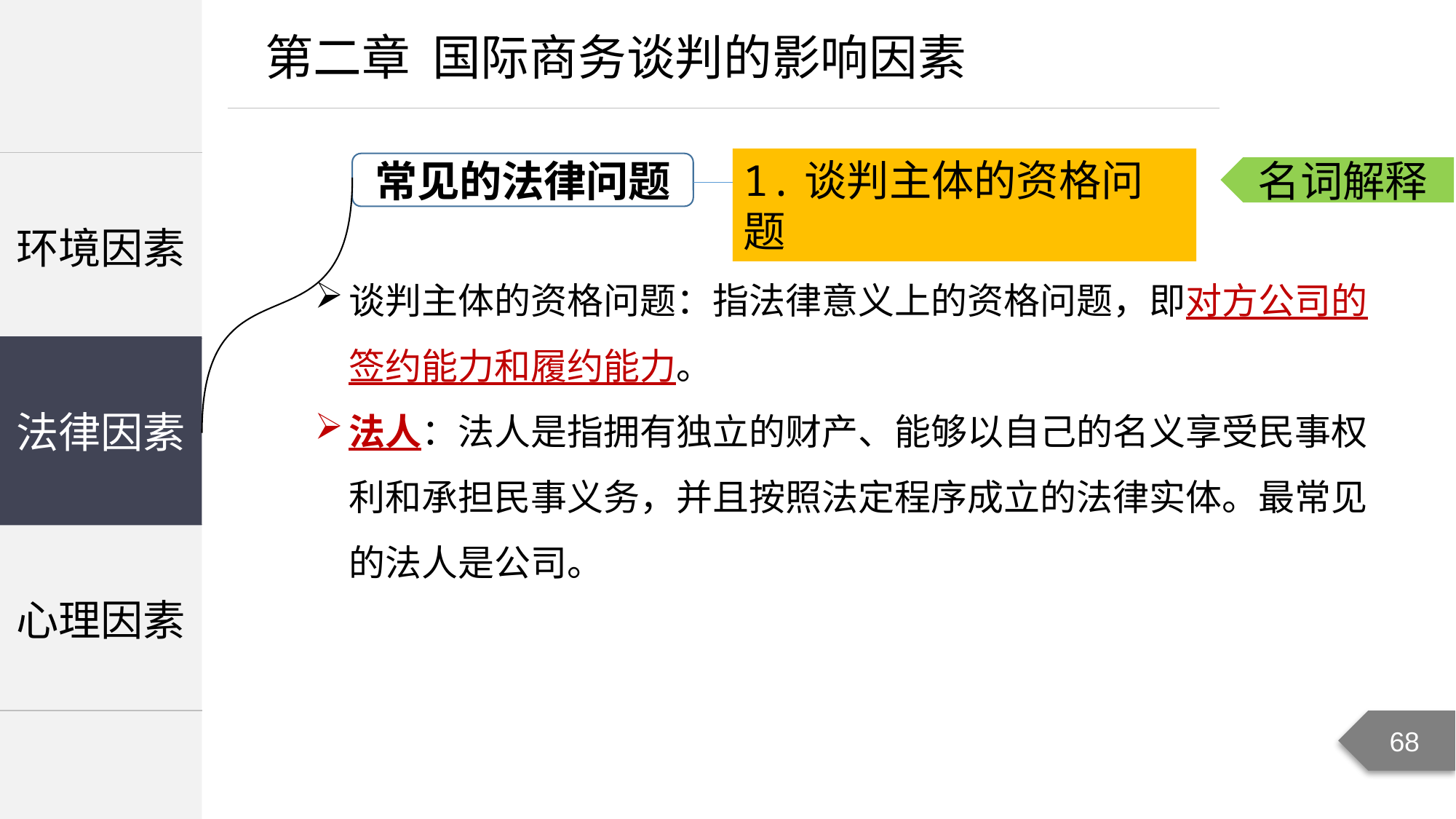

第二章  国际商务谈判的影响因素
1.谈判主体的资格问题
常见的法律问题
| 环境因素 |
| --- |
| 法律因素 |
| 心理因素 |
名词解释
谈判主体的资格问题：指法律意义上的资格问题，即对方公司的签约能力和履约能力。
法人：法人是指拥有独立的财产、能够以自己的名义享受民事权利和承担民事义务，并且按照法定程序成立的法律实体。最常见的法人是公司。

法律因素

68